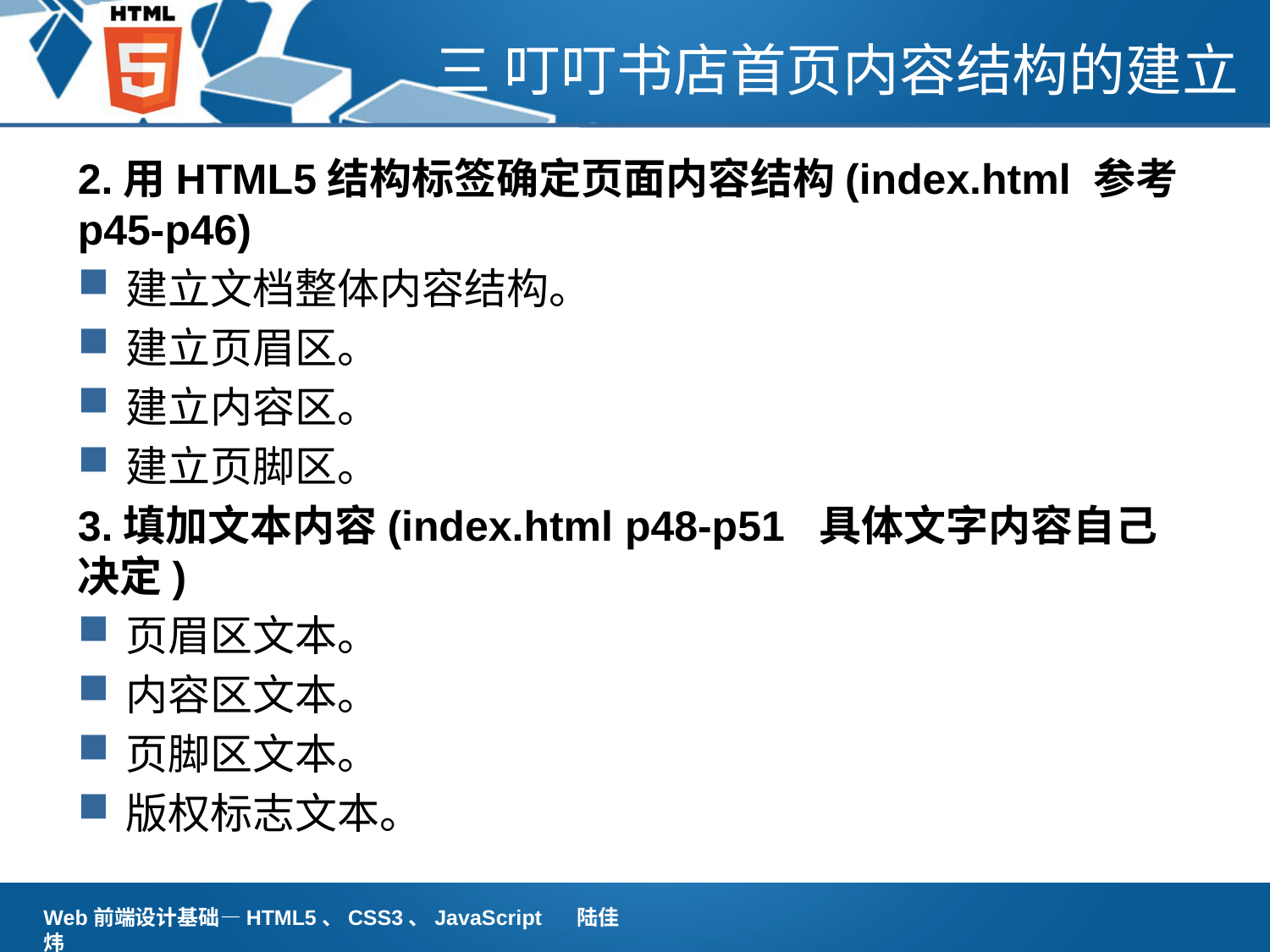

# 三 叮叮书店首页内容结构的建立
2.用HTML5结构标签确定页面内容结构(index.html 参考p45-p46)
建立文档整体内容结构。
建立页眉区。
建立内容区。
建立页脚区。
3.填加文本内容(index.html p48-p51  具体文字内容自己决定)
页眉区文本。
内容区文本。
页脚区文本。
版权标志文本。